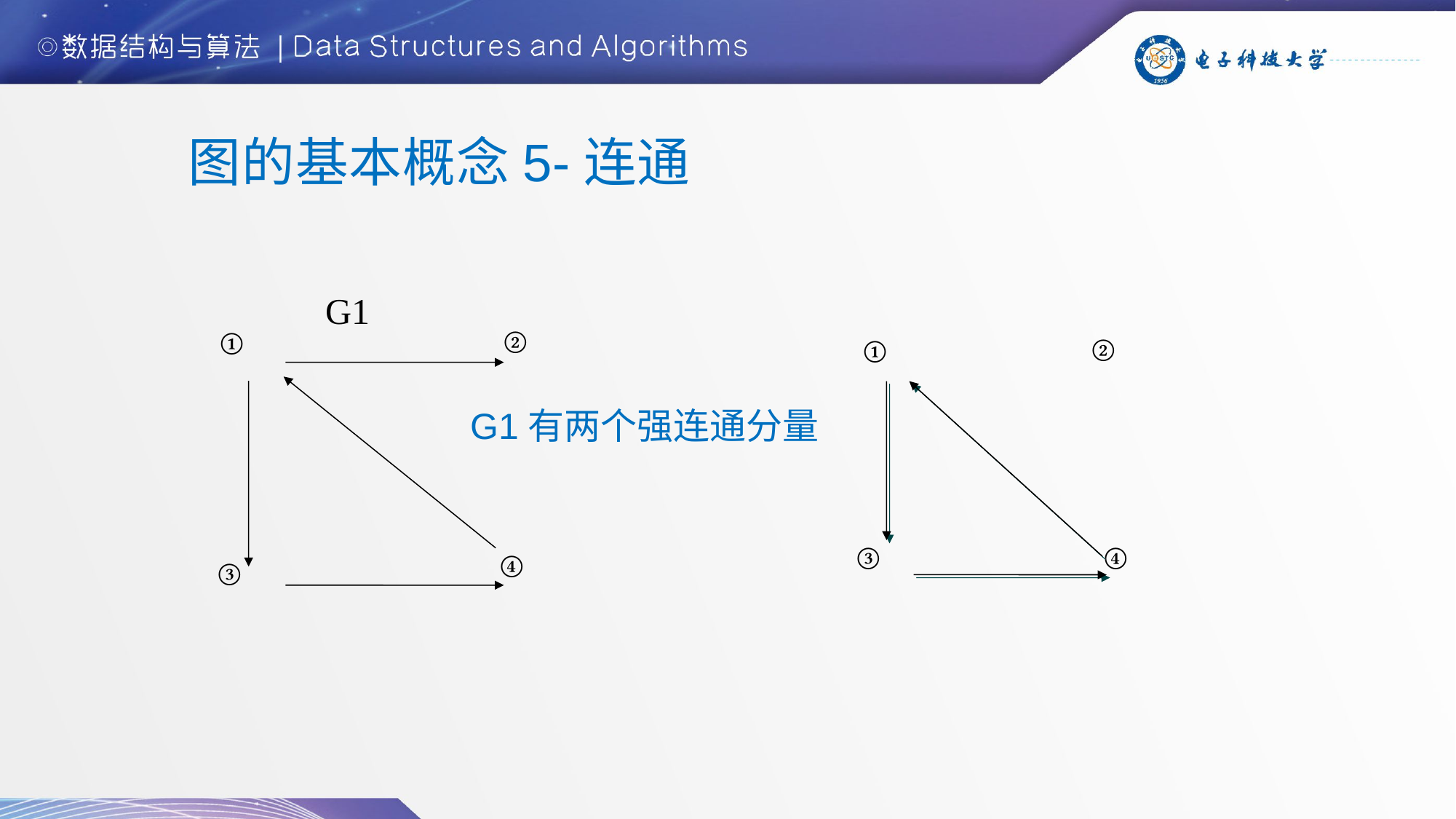

# 图的基本概念5-连通
G1
②
①

④
③

②
①

③
④

G1有两个强连通分量